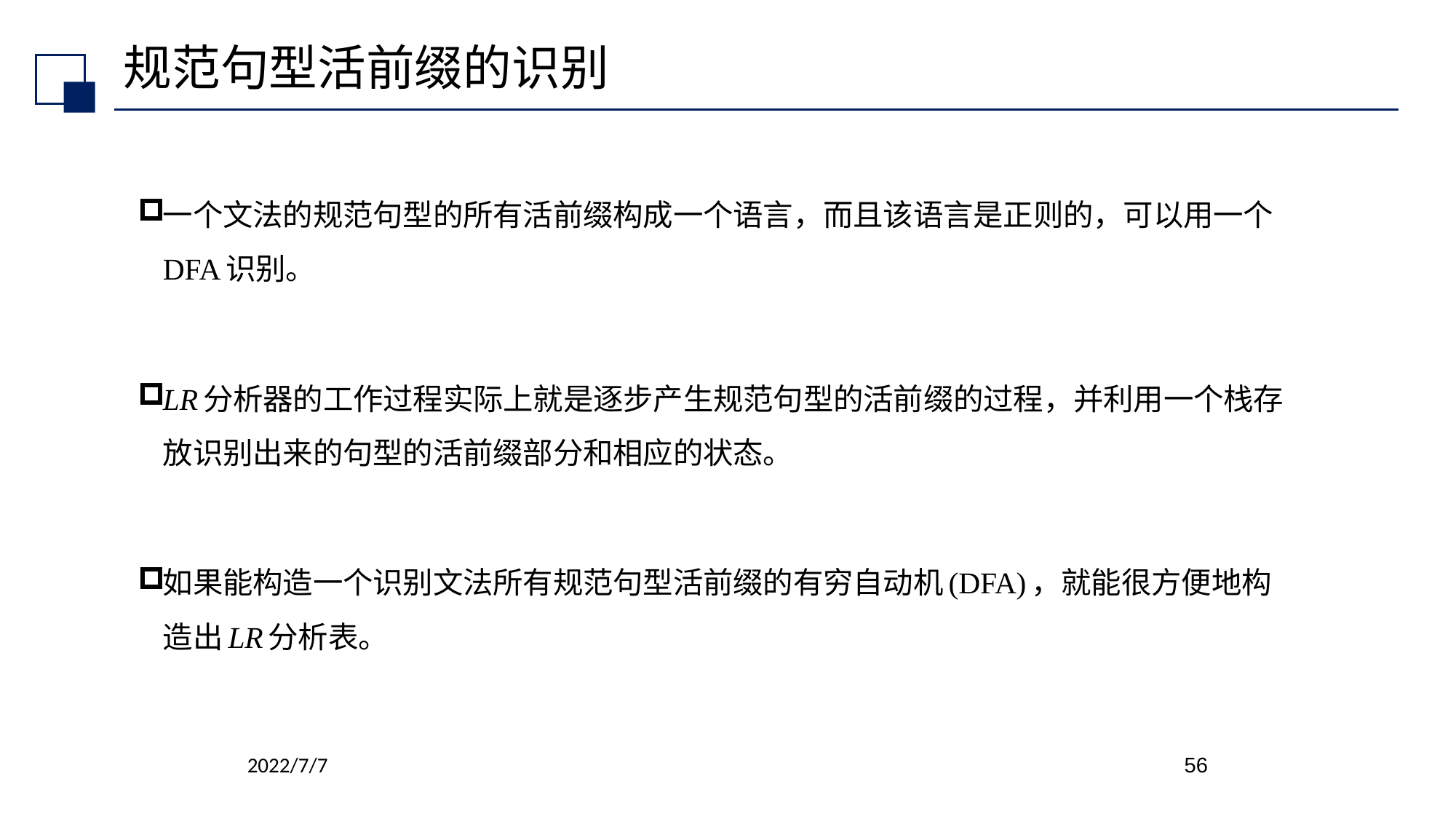

# 规范句型活前缀的识别
一个文法的规范句型的所有活前缀构成一个语言，而且该语言是正则的，可以用一个DFA识别。

LR分析器的工作过程实际上就是逐步产生规范句型的活前缀的过程，并利用一个栈存放识别出来的句型的活前缀部分和相应的状态。

如果能构造一个识别文法所有规范句型活前缀的有穷自动机(DFA)，就能很方便地构造出LR分析表。
2022/7/7
56